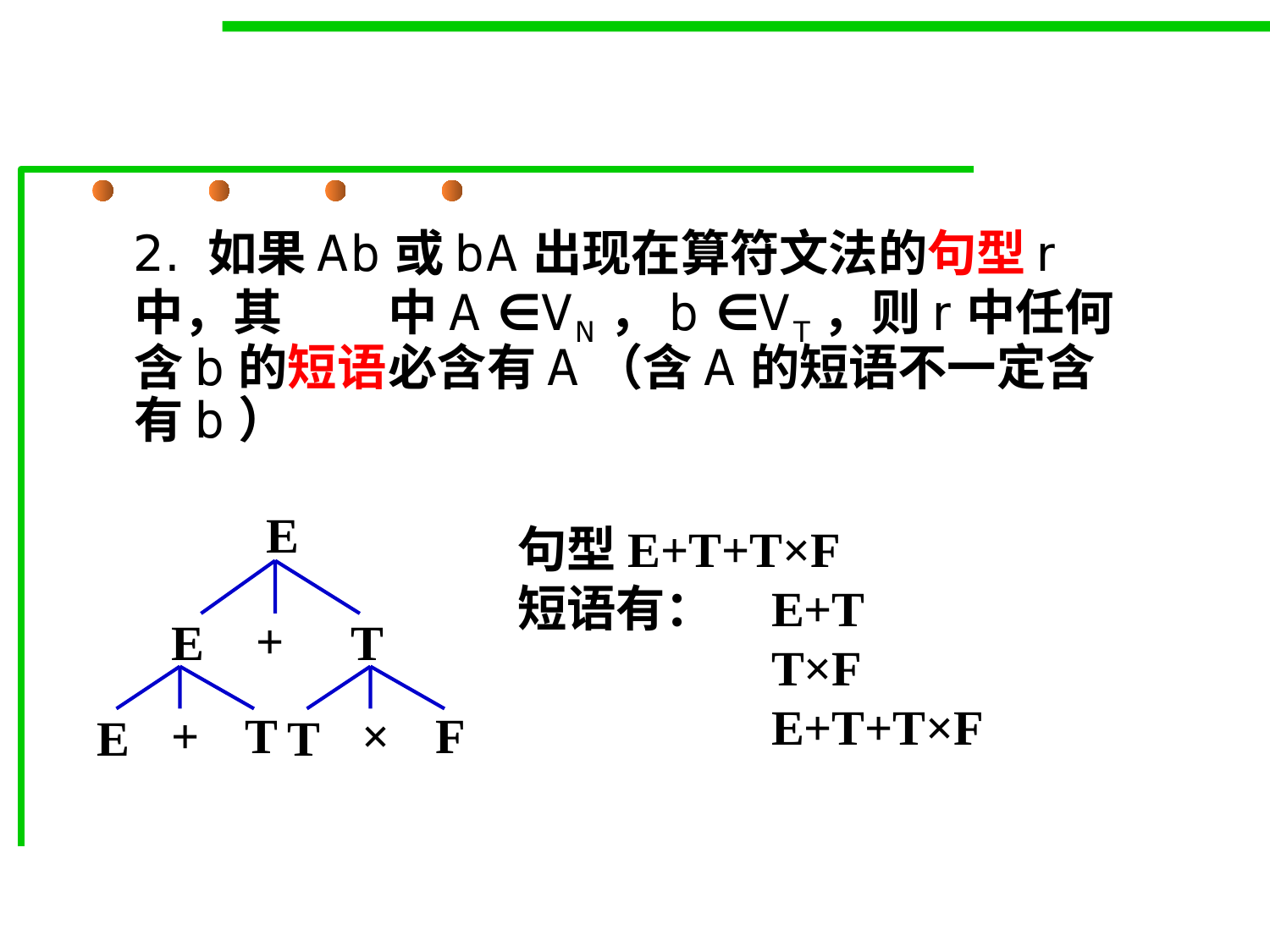

#
	2. 如果Ab或bA出现在算符文法的句型r中，其	中A ∈VN，b ∈VT，则r中任何含b的短语	必含有A（含A的短语不一定含有b）
E

+
E
T

+
T
×
F
E
T
句型E+T+T×F
短语有：	E+T
		T×F
		E+T+T×F